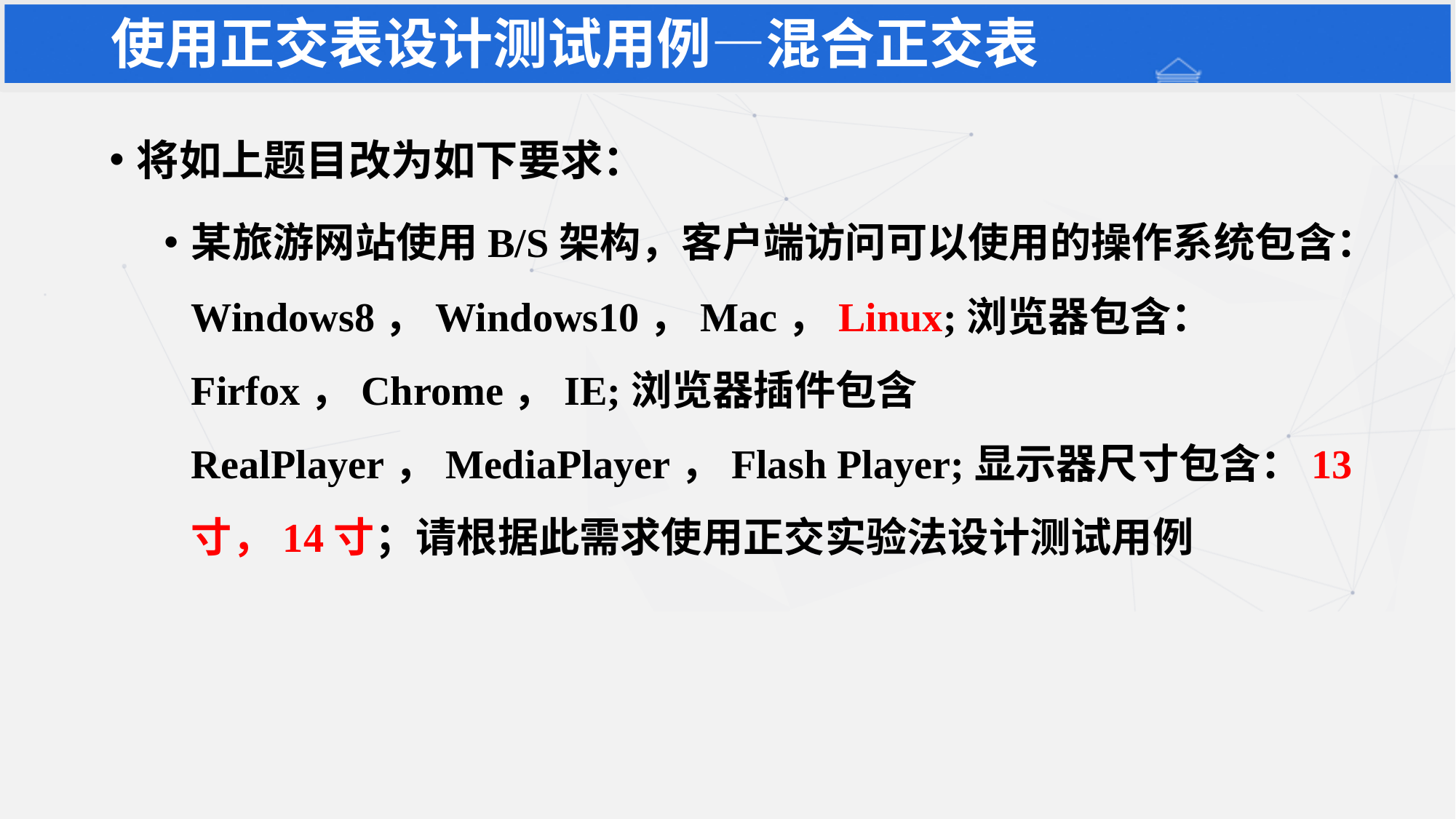

# 使用正交表设计测试用例—混合正交表
将如上题目改为如下要求：
某旅游网站使用B/S架构，客户端访问可以使用的操作系统包含：Windows8，Windows10，Mac，Linux;浏览器包含：Firfox，Chrome，IE;浏览器插件包含RealPlayer，MediaPlayer，Flash Player;显示器尺寸包含：13寸，14寸；请根据此需求使用正交实验法设计测试用例